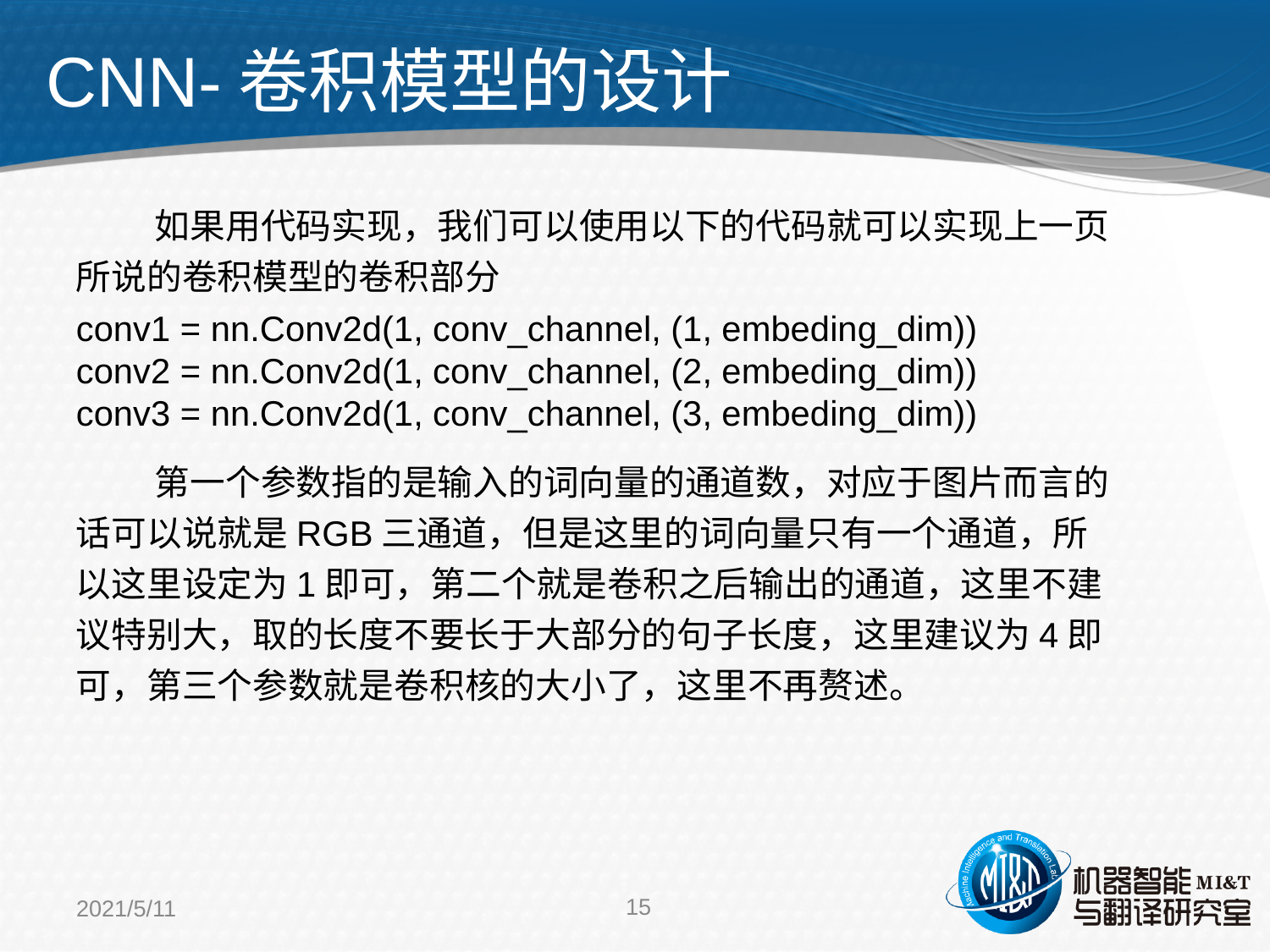

CNN-卷积模型的设计
         如果用代码实现，我们可以使用以下的代码就可以实现上一页所说的卷积模型的卷积部分

conv1 = nn.Conv2d(1, conv_channel, (1, embeding_dim))
conv2 = nn.Conv2d(1, conv_channel, (2, embeding_dim))
conv3 = nn.Conv2d(1, conv_channel, (3, embeding_dim))
         第一个参数指的是输入的词向量的通道数，对应于图片而言的话可以说就是RGB三通道，但是这里的词向量只有一个通道，所以这里设定为1即可，第二个就是卷积之后输出的通道，这里不建议特别大，取的长度不要长于大部分的句子长度，这里建议为4即可，第三个参数就是卷积核的大小了，这里不再赘述。

15
2021/5/11